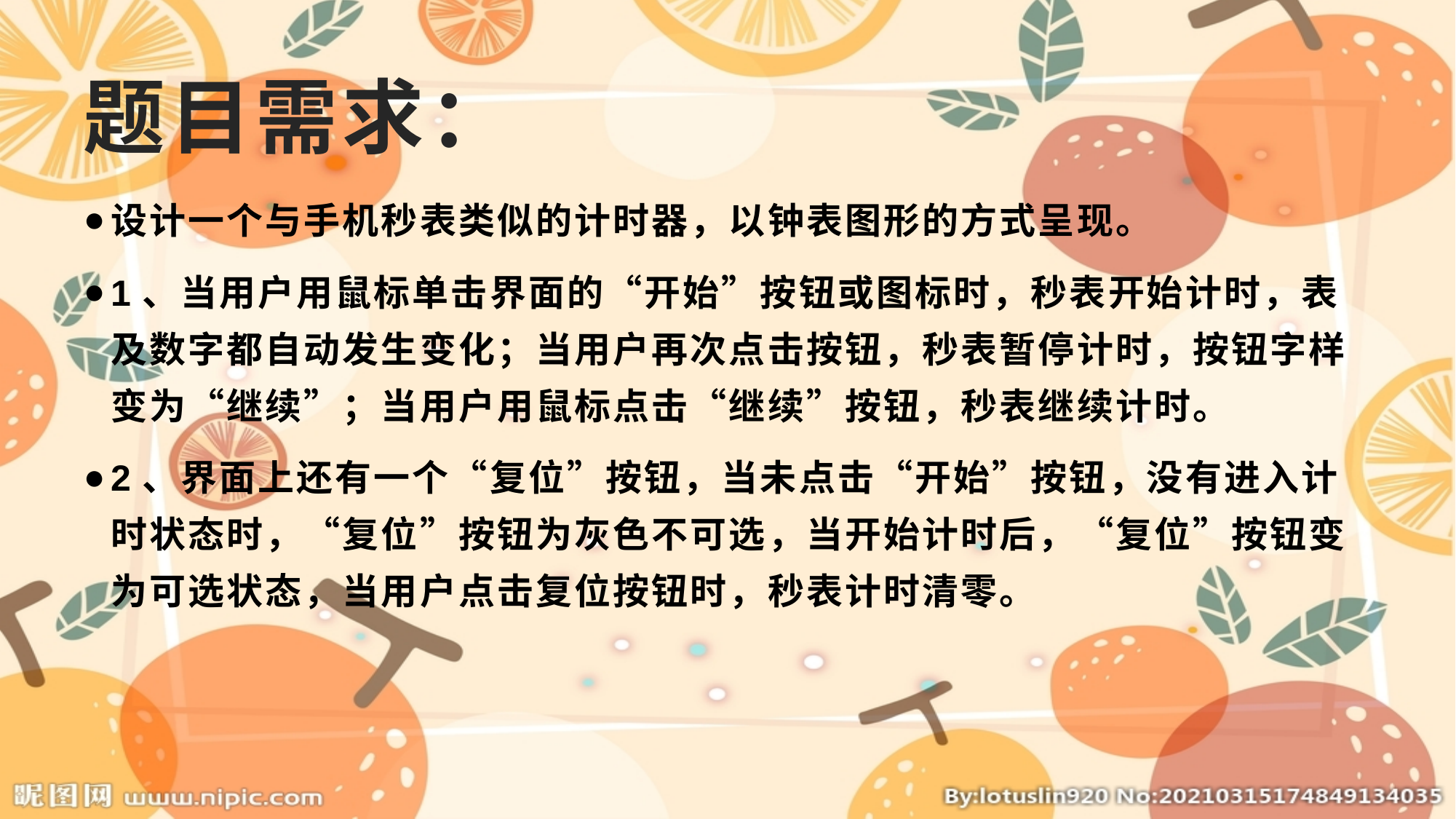

# 题目需求：
设计一个与手机秒表类似的计时器，以钟表图形的方式呈现。
1、当用户用鼠标单击界面的“开始”按钮或图标时，秒表开始计时，表及数字都自动发生变化；当用户再次点击按钮，秒表暂停计时，按钮字样变为“继续”；当用户用鼠标点击“继续”按钮，秒表继续计时。
2、界面上还有一个“复位”按钮，当未点击“开始”按钮，没有进入计时状态时，“复位”按钮为灰色不可选，当开始计时后，“复位”按钮变为可选状态，当用户点击复位按钮时，秒表计时清零。